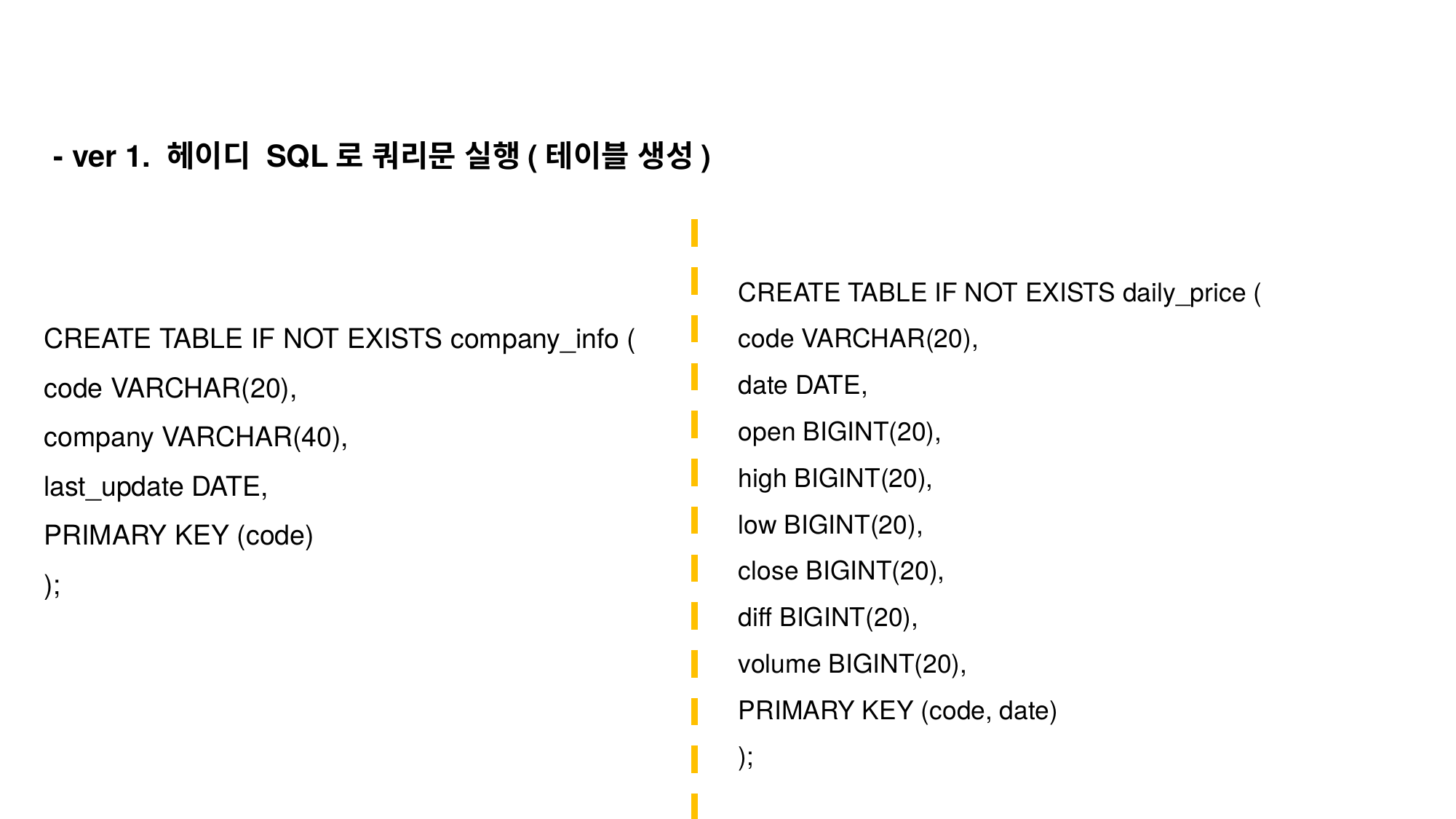

- ver 1. 헤이디 SQL로 쿼리문 실행(테이블 생성)
CREATE TABLE IF NOT EXISTS daily_price (
code VARCHAR(20),
date DATE,
open BIGINT(20),
high BIGINT(20),
low BIGINT(20),
close BIGINT(20),
diff BIGINT(20),
volume BIGINT(20),
PRIMARY KEY (code, date)
);
CREATE TABLE IF NOT EXISTS company_info (
code VARCHAR(20),
company VARCHAR(40),
last_update DATE,
PRIMARY KEY (code)
);